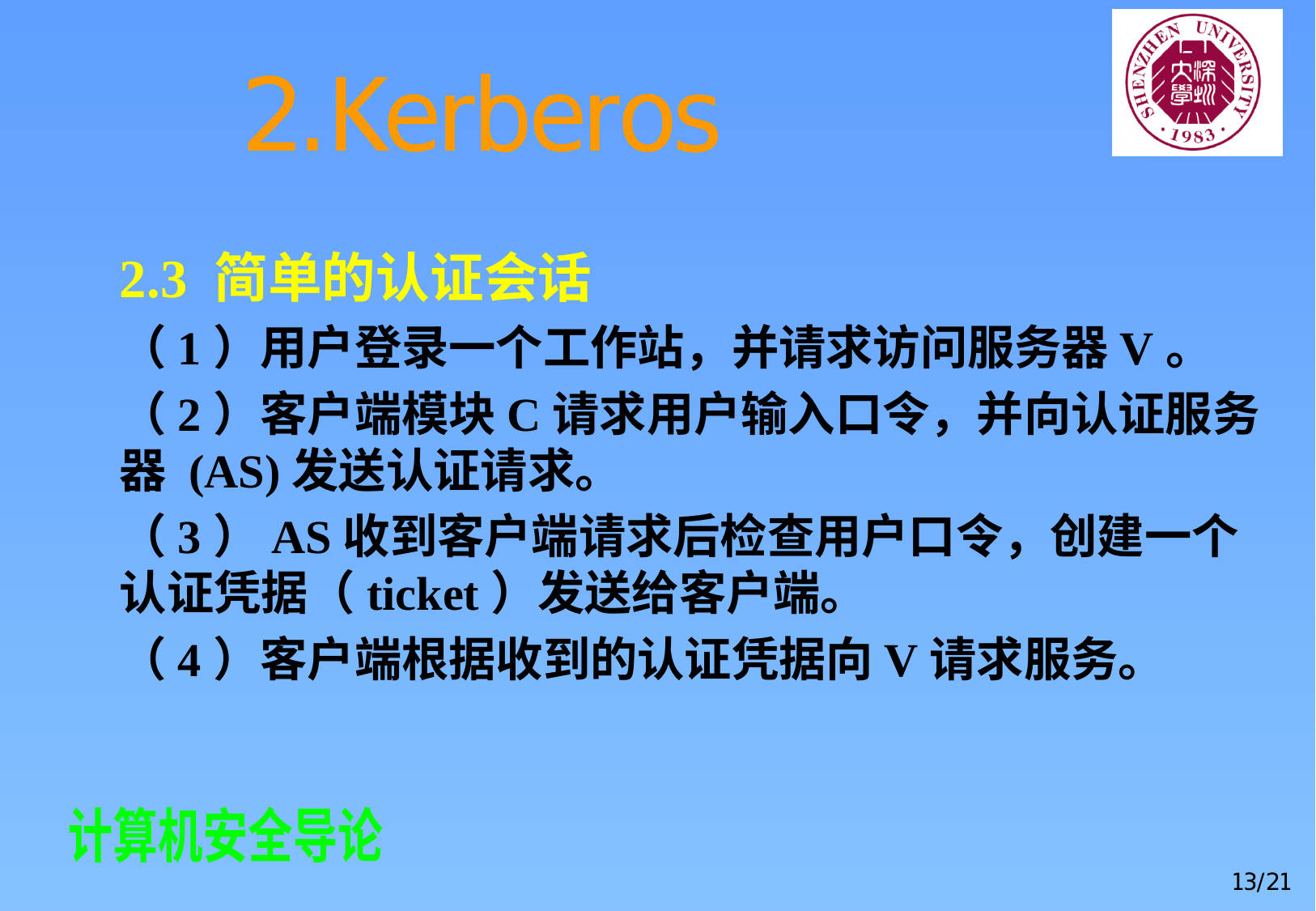

# 2.Kerberos
2.3 简单的认证会话
（1）用户登录一个工作站，并请求访问服务器V。
（2）客户端模块C请求用户输入口令，并向认证服务器 (AS)发送认证请求。
（3）AS收到客户端请求后检查用户口令，创建一个认证凭据（ticket）发送给客户端。
（4）客户端根据收到的认证凭据向V请求服务。
13/21